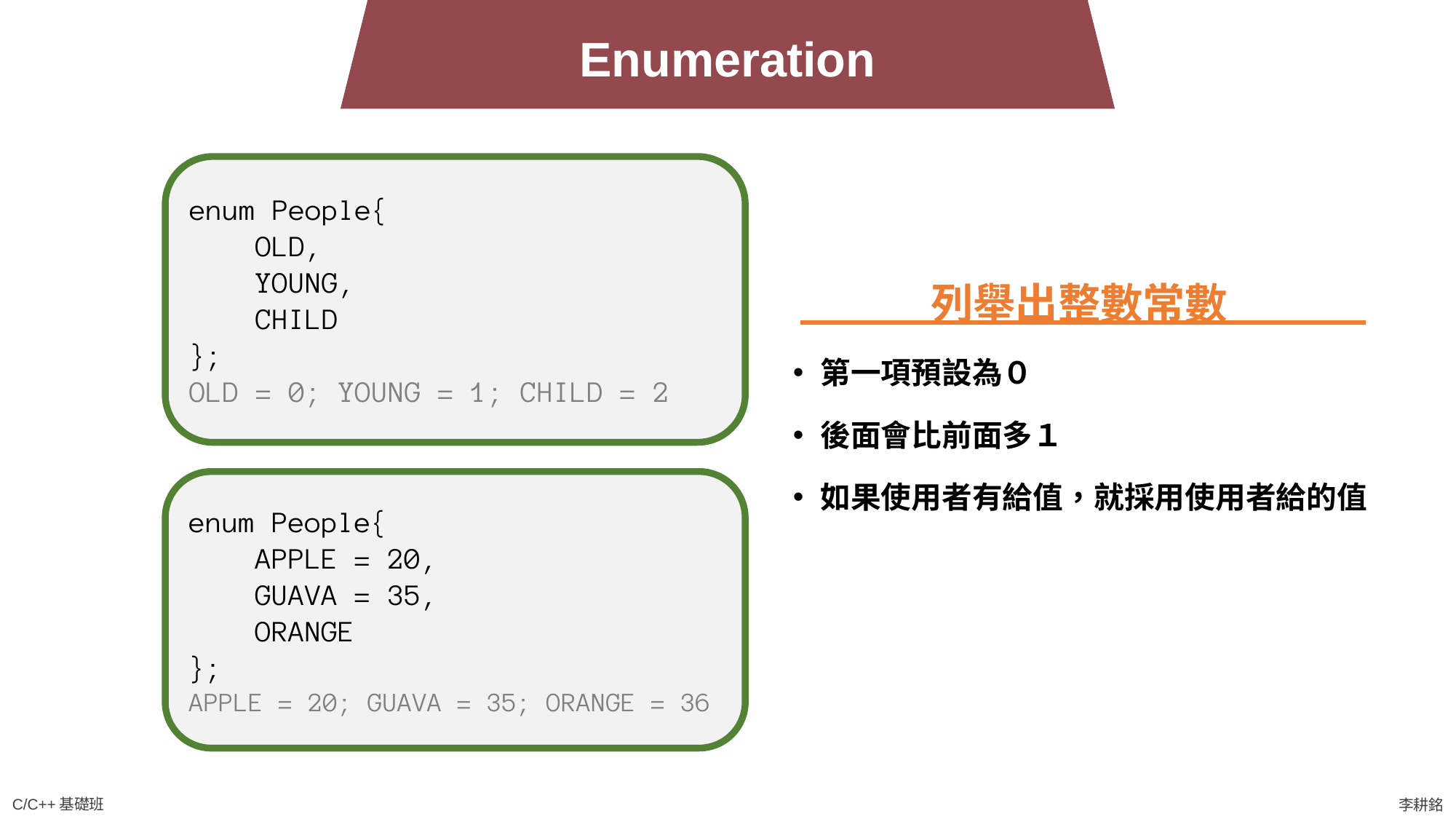

Enumeration
enum People{
    OLD,
    YOUNG,
    CHILD
};
OLD = 0; YOUNG = 1; CHILD = 2
   列舉出整數常數
第一項預設為０
後面會比前面多１
如果使用者有給值，就採用使用者給的值
enum People{
    APPLE = 20,
    GUAVA = 35,
    ORANGE
};
APPLE = 20; GUAVA = 35; ORANGE = 36
C/C++基礎班
李耕銘